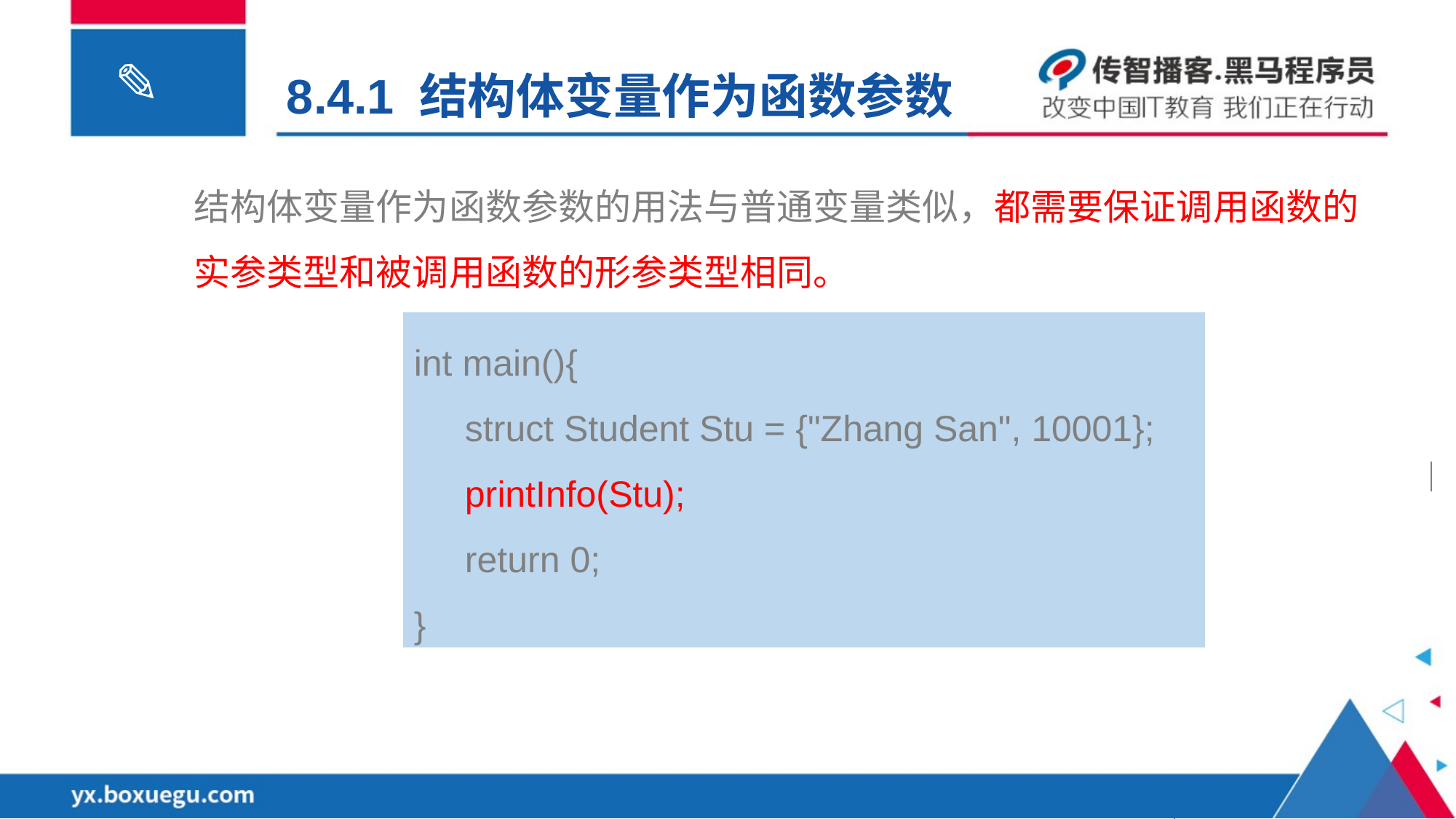

8.4.1 结构体变量作为函数参数
结构体变量作为函数参数的用法与普通变量类似，都需要保证调用函数的实参类型和被调用函数的形参类型相同。
int main(){
     struct Student Stu = {"Zhang San", 10001};
     printInfo(Stu);
     return 0;
}